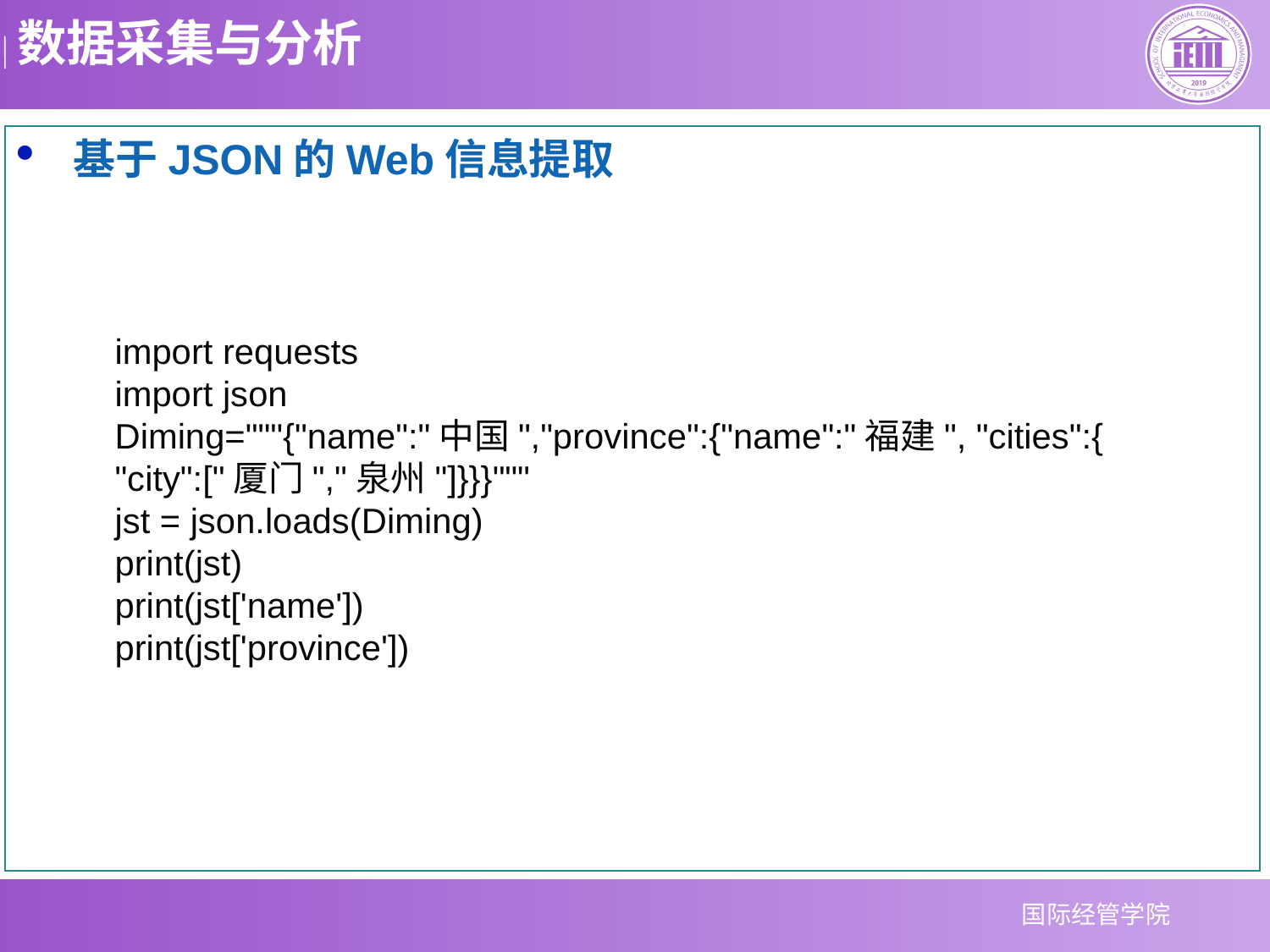

基于JSON的Web信息提取

import requests
import json
Diming="""{"name":"中国","province":{"name":"福建", "cities":{
"city":["厦门","泉州"]}}}"""
jst = json.loads(Diming)
print(jst)
print(jst['name'])
print(jst['province'])